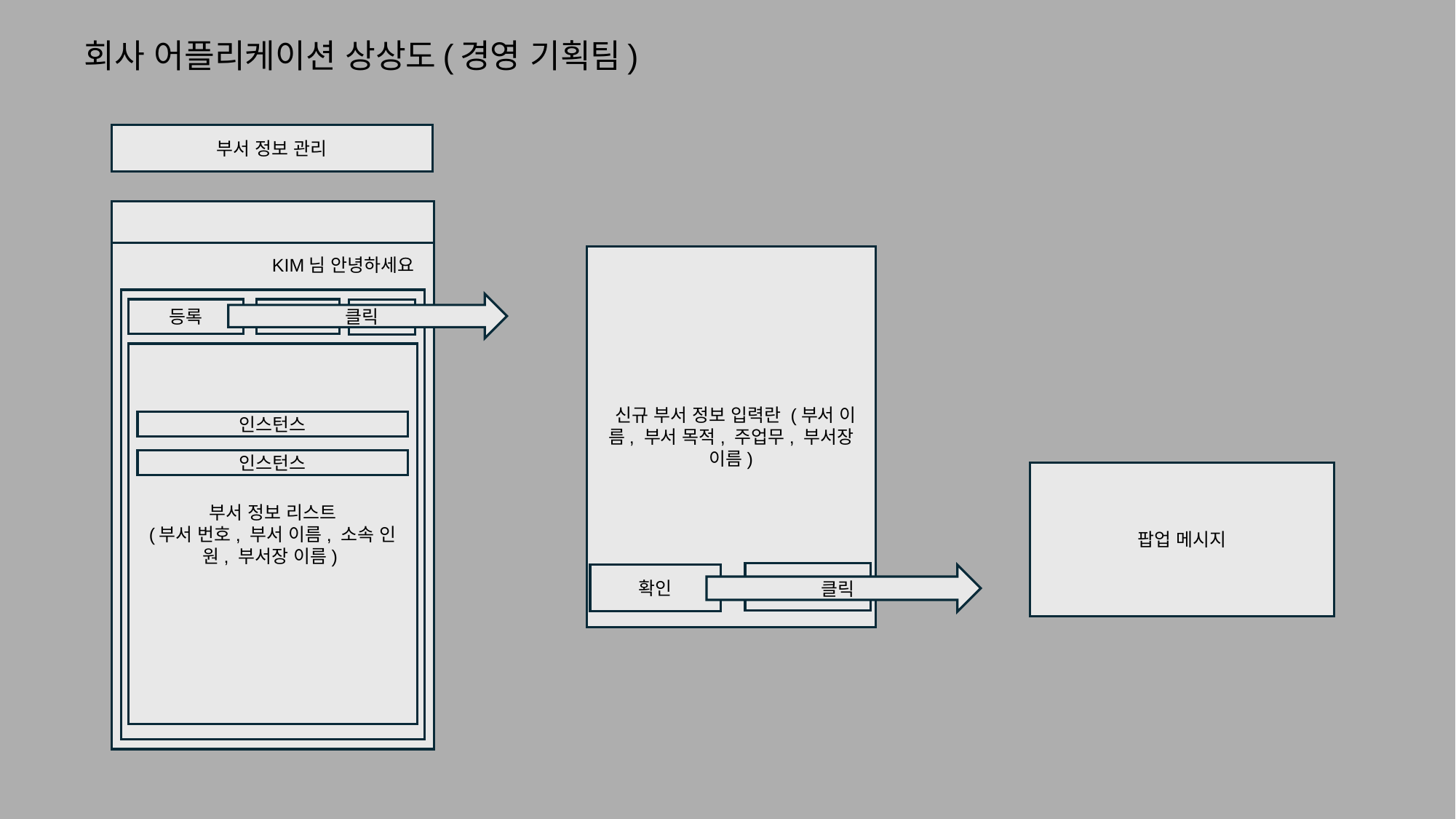

# 회사 어플리케이션 상상도(경영 기획팀)
부서 정보 관리

 신규 부서 정보 입력란 (부서 이름, 부서 목적, 주업무, 부서장 이름)
KIM님 안녕하세요

클릭
등록

검색
부서 정보 리스트
(부서 번호, 부서 이름, 소속 인원, 부서장 이름)
인스턴스
인스턴스
팝업 메시지
취소
확인
클릭